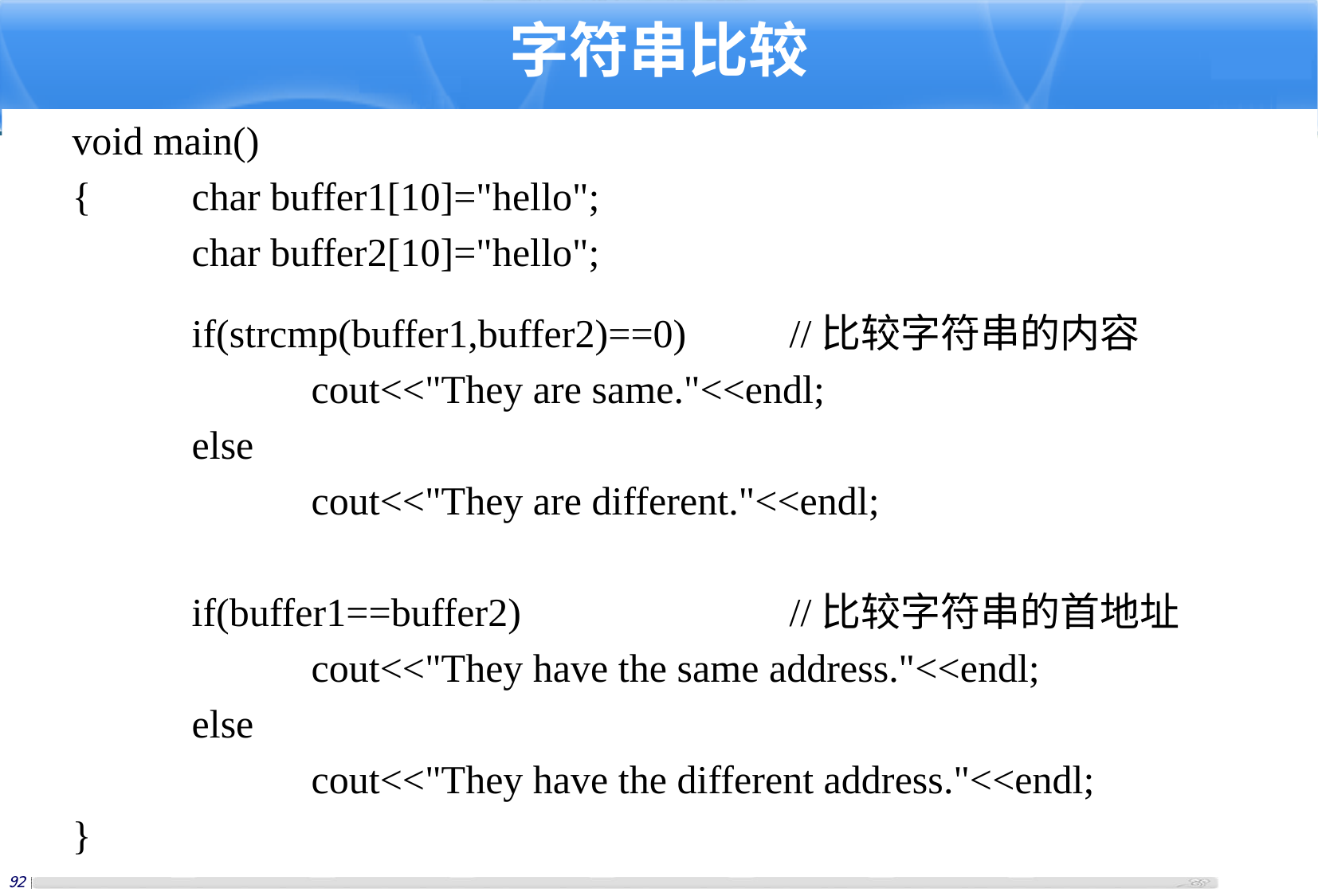

# 字符串比较
void main()
{	char buffer1[10]="hello";
	char buffer2[10]="hello";

	if(strcmp(buffer1,buffer2)==0) 	//比较字符串的内容
		cout<<"They are same."<<endl;
	else
		cout<<"They are different."<<endl;

	if(buffer1==buffer2) 			//比较字符串的首地址
		cout<<"They have the same address."<<endl;
	else
		cout<<"They have the different address."<<endl;
}